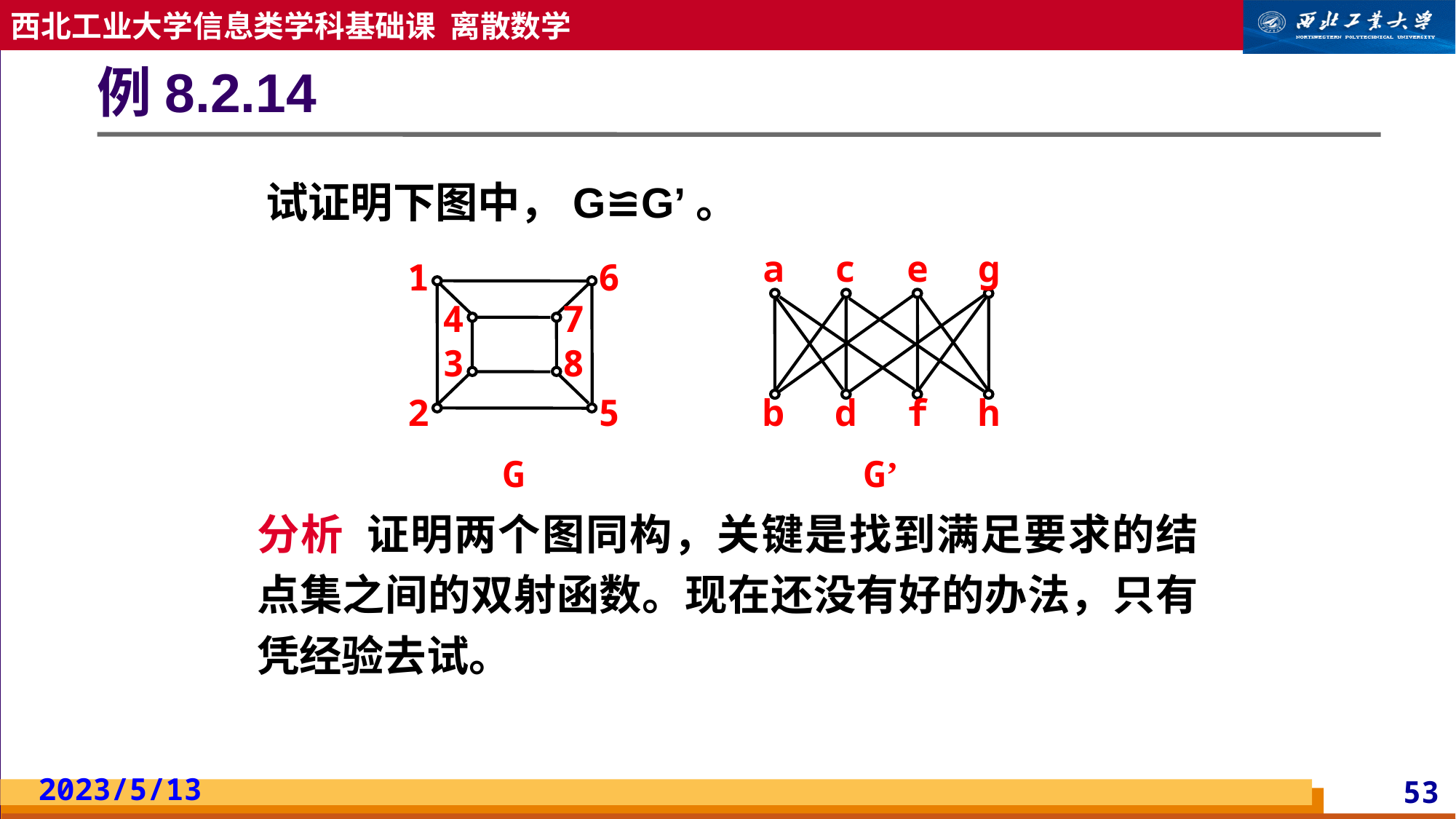

# 例8.2.14
试证明下图中，G≌G’。
a
c
e
g
1
6

4
7

3
8

2
5
b

d

f

h

G
G’
分析  证明两个图同构，关键是找到满足要求的结点集之间的双射函数。现在还没有好的办法，只有凭经验去试。
2023/5/13